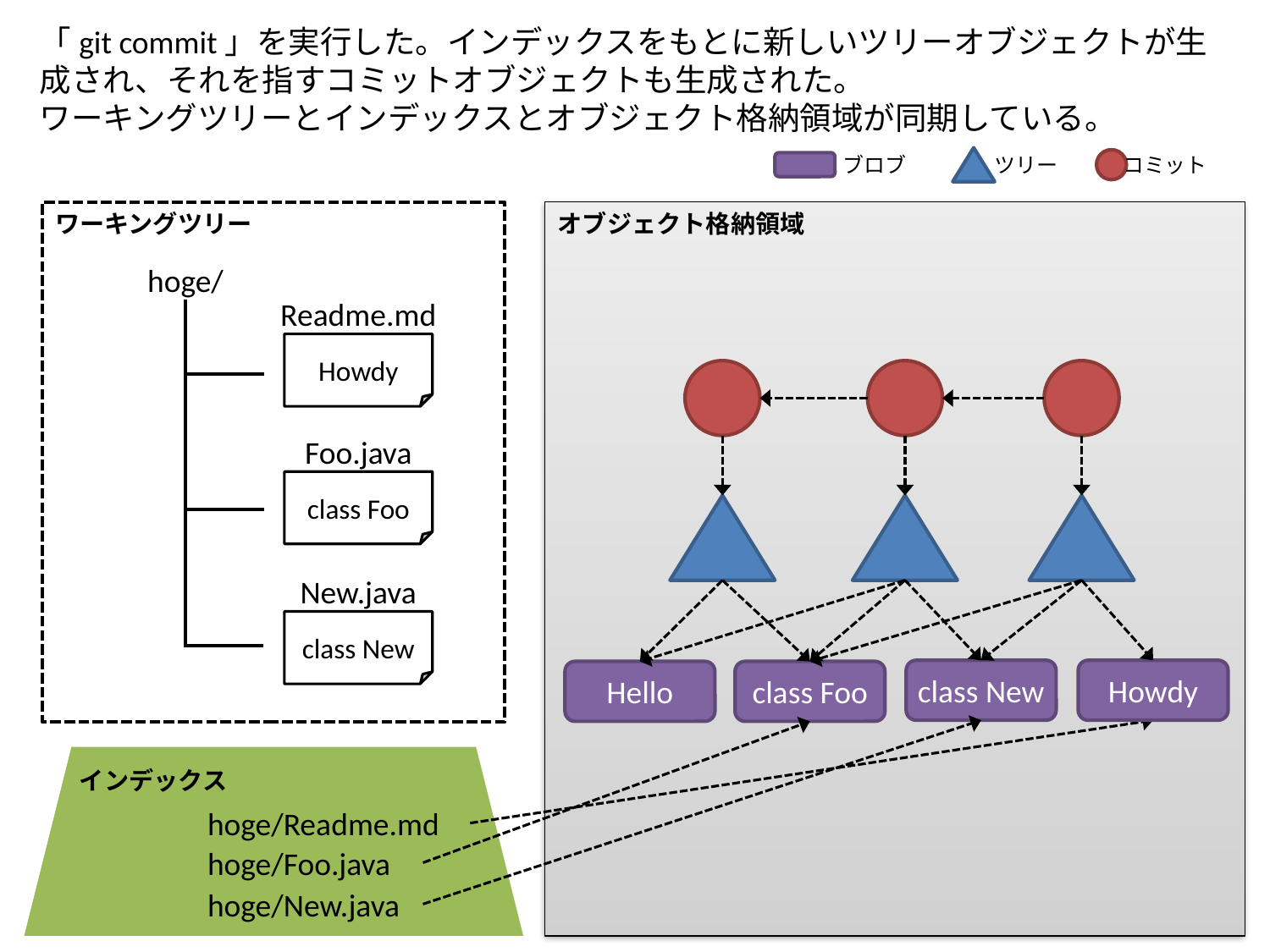

「git commit」を実行した。インデックスをもとに新しいツリーオブジェクトが生成され、それを指すコミットオブジェクトも生成された。
ワーキングツリーとインデックスとオブジェクト格納領域が同期している。
ブロブ
ツリー

コミット

オブジェクト格納領域
ワーキングツリー
hoge/
Readme.md
Howdy

Foo.java
class Foo

New.java
class New

class New
Howdy
Hello
class Foo
 インデックス
hoge/Readme.md
hoge/Foo.java
hoge/New.java